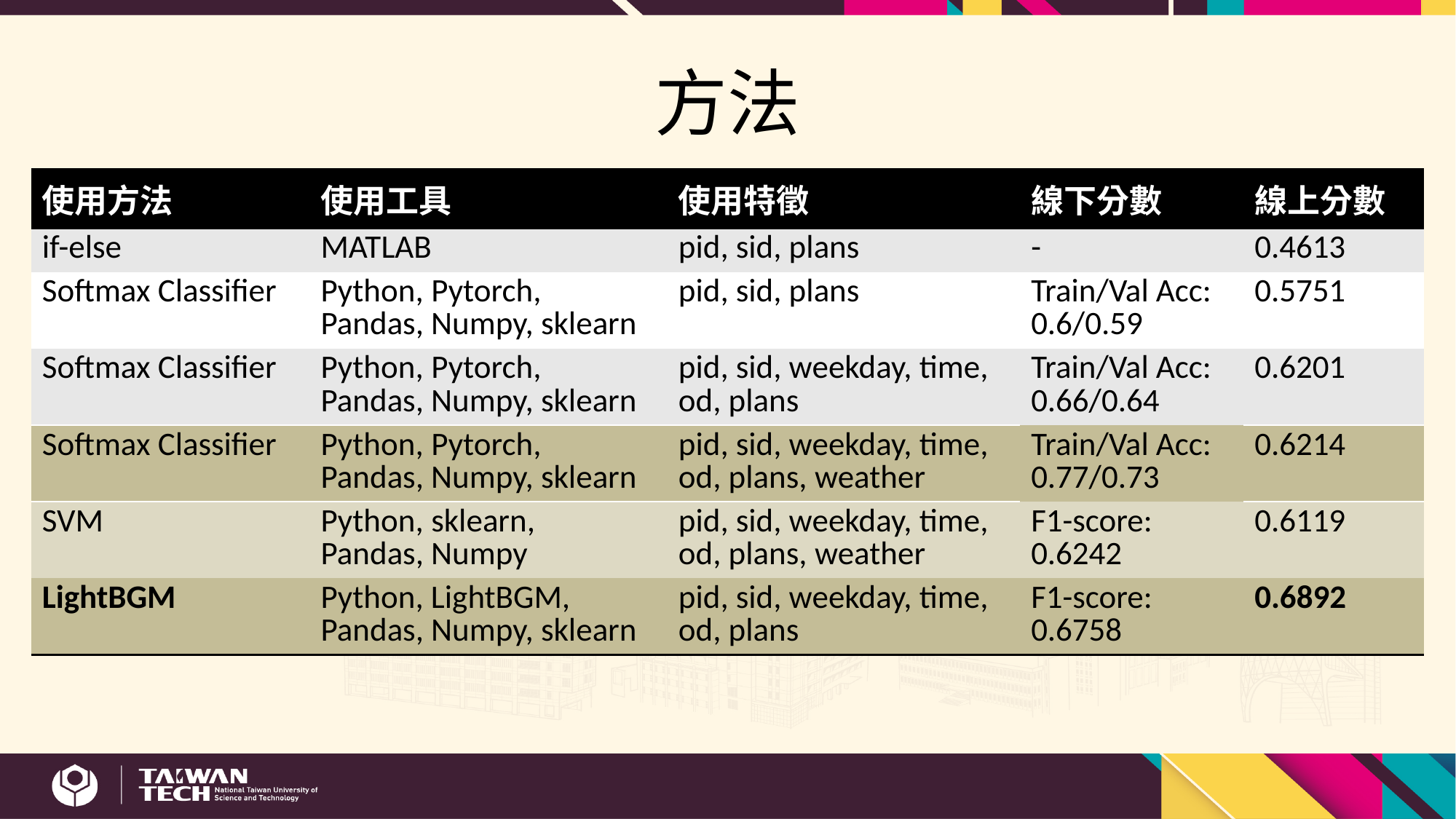

# 方法
| 使用方法 | 使用工具 | 使用特徵 | 線下分數 | 線上分數 |
| --- | --- | --- | --- | --- |
| if-else | MATLAB | pid, sid, plans | - | 0.4613 |
| Softmax Classifier | Python, Pytorch, Pandas, Numpy, sklearn | pid, sid, plans | Train/Val Acc: 0.6/0.59 | 0.5751 |
| Softmax Classifier | Python, Pytorch, Pandas, Numpy, sklearn | pid, sid, weekday, time, od, plans | Train/Val Acc: 0.66/0.64 | 0.6201 |
| Softmax Classifier | Python, Pytorch, Pandas, Numpy, sklearn | pid, sid, weekday, time, od, plans, weather | Train/Val Acc: 0.77/0.73 | 0.6214 |
| SVM | Python, sklearn, Pandas, Numpy | pid, sid, weekday, time, od, plans, weather | F1-score: 0.6242 | 0.6119 |
| LightBGM | Python, LightBGM, Pandas, Numpy, sklearn | pid, sid, weekday, time, od, plans | F1-score: 0.6758 | 0.6892 |